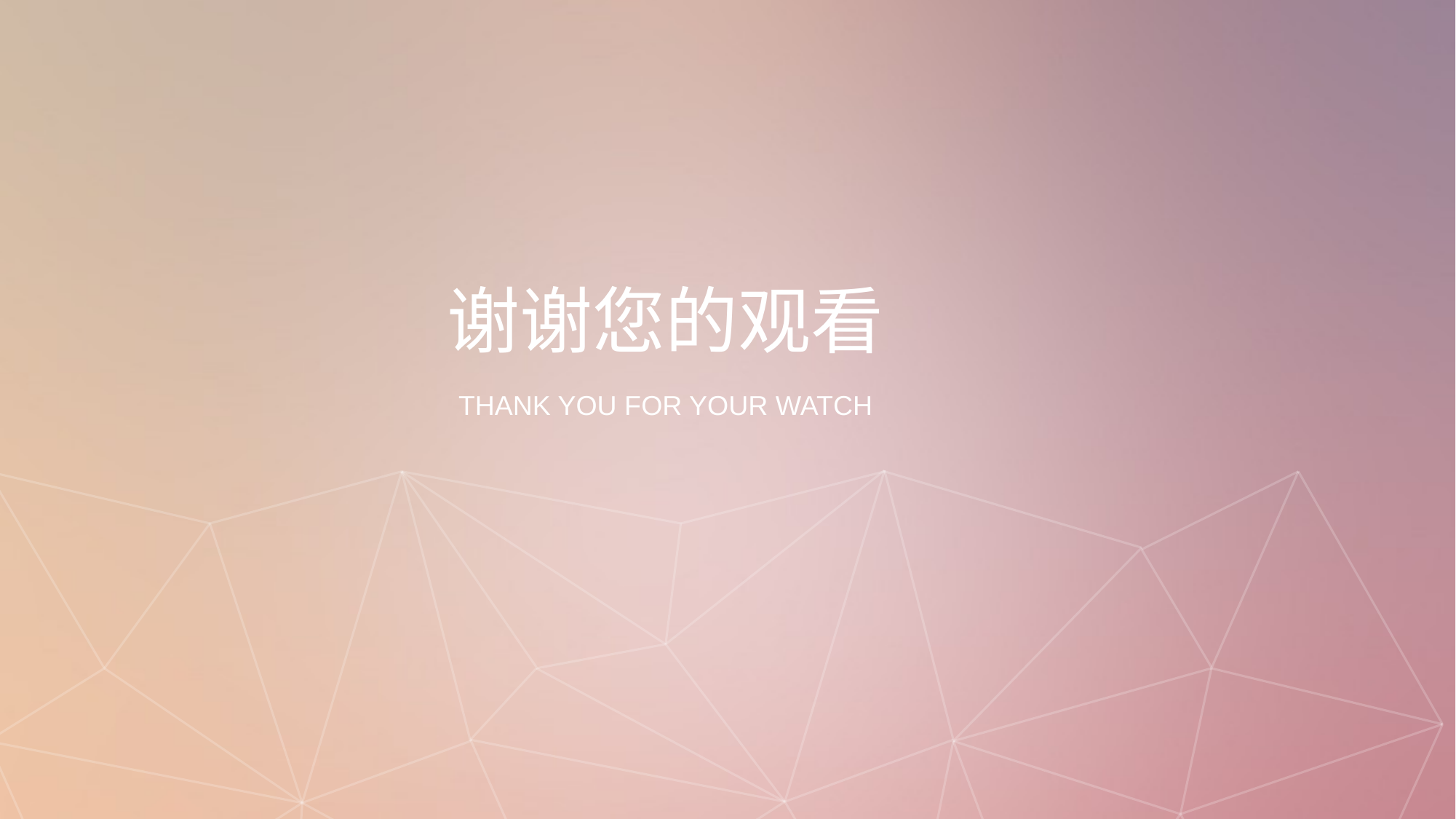

# 谢谢您的观看
THANK YOU FOR YOUR WATCH